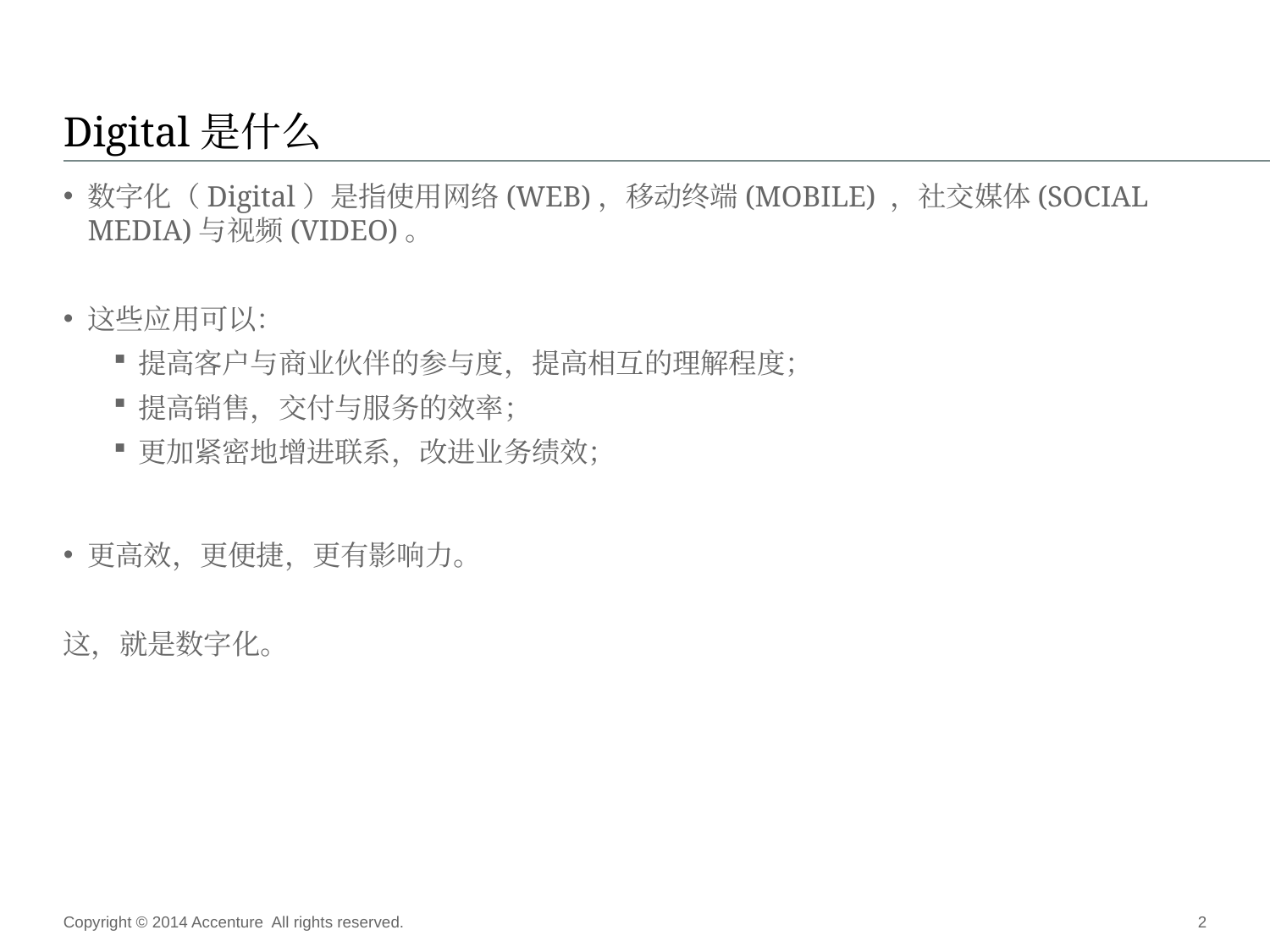

# Digital是什么
数字化（Digital）是指使用网络(WEB)，移动终端(MOBILE) ，社交媒体(SOCIAL MEDIA)与视频(VIDEO)。

这些应用可以：
提高客户与商业伙伴的参与度，提高相互的理解程度；
提高销售，交付与服务的效率；
更加紧密地增进联系，改进业务绩效；

更高效，更便捷，更有影响力。

这，就是数字化。

Copyright © 2014 Accenture  All rights reserved.
2